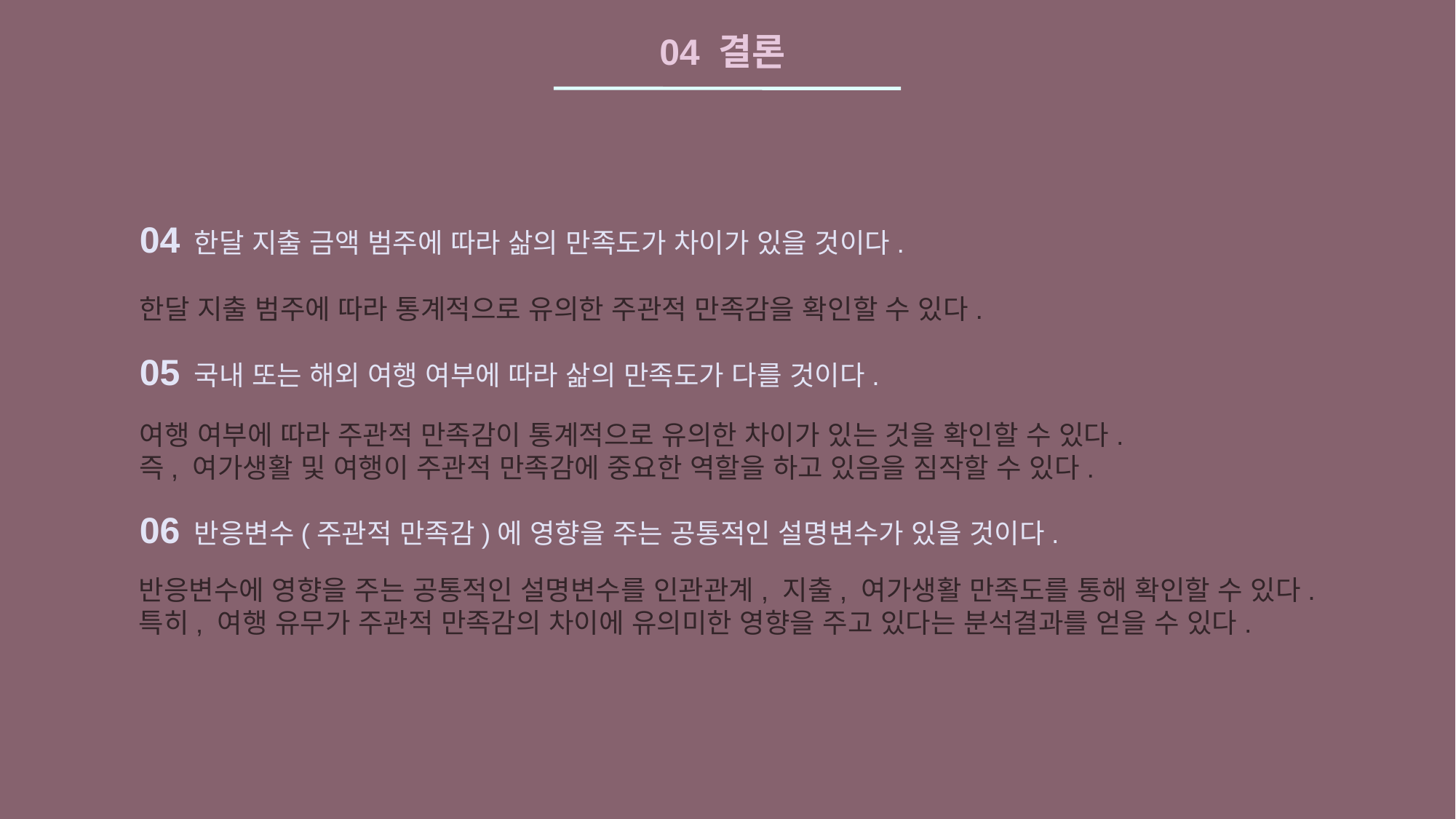

04 결론
04 한달 지출 금액 범주에 따라 삶의 만족도가 차이가 있을 것이다.
한달 지출 범주에 따라 통계적으로 유의한 주관적 만족감을 확인할 수 있다.
05 국내 또는 해외 여행 여부에 따라 삶의 만족도가 다를 것이다.
여행 여부에 따라 주관적 만족감이 통계적으로 유의한 차이가 있는 것을 확인할 수 있다.
즉, 여가생활 및 여행이 주관적 만족감에 중요한 역할을 하고 있음을 짐작할 수 있다.
06 반응변수(주관적 만족감)에 영향을 주는 공통적인 설명변수가 있을 것이다.
반응변수에 영향을 주는 공통적인 설명변수를 인관관계, 지출, 여가생활 만족도를 통해 확인할 수 있다.
특히, 여행 유무가 주관적 만족감의 차이에 유의미한 영향을 주고 있다는 분석결과를 얻을 수 있다.